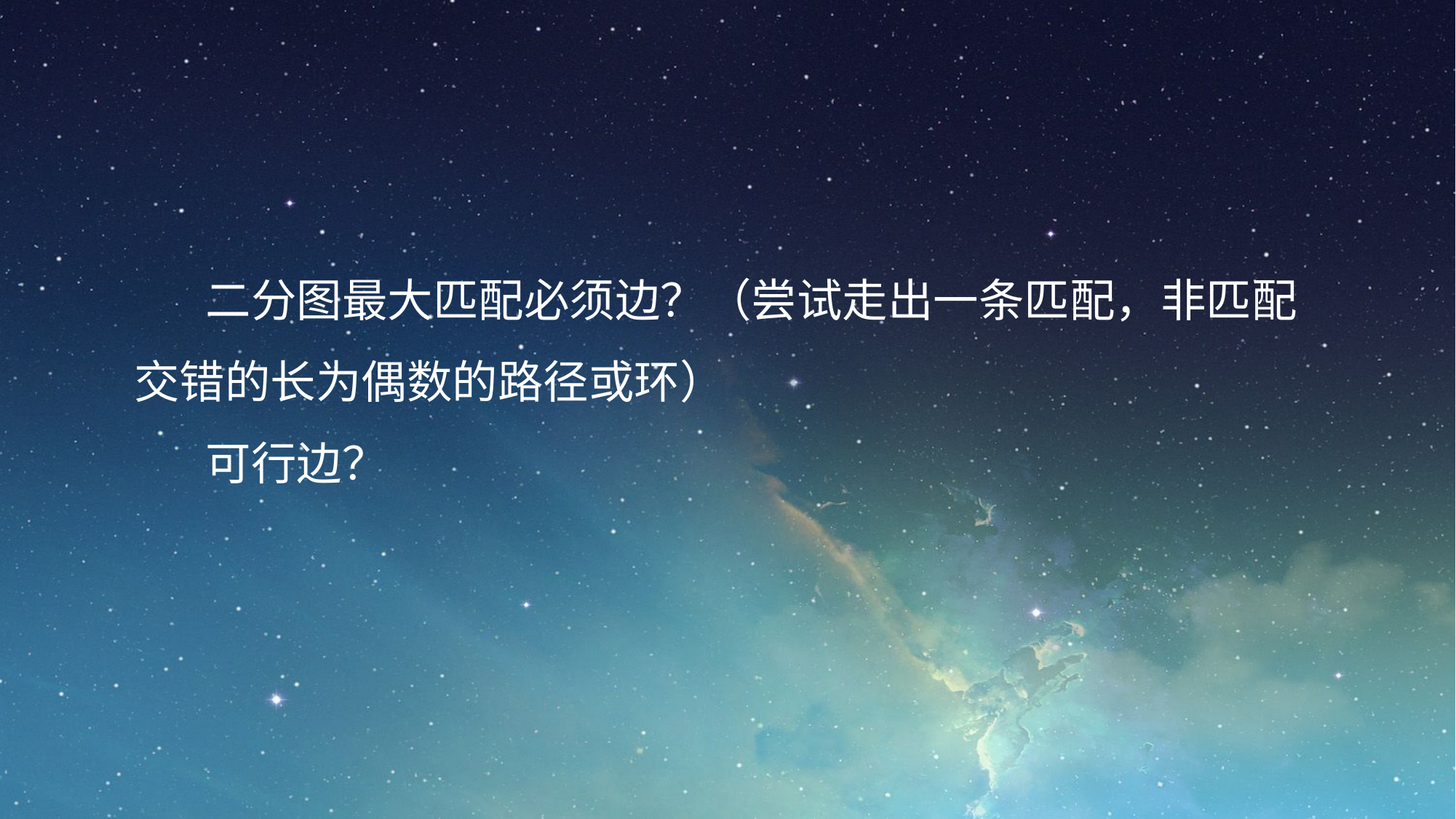

二分图最大匹配必须边？（尝试走出一条匹配，非匹配交错的长为偶数的路径或环）
可行边？